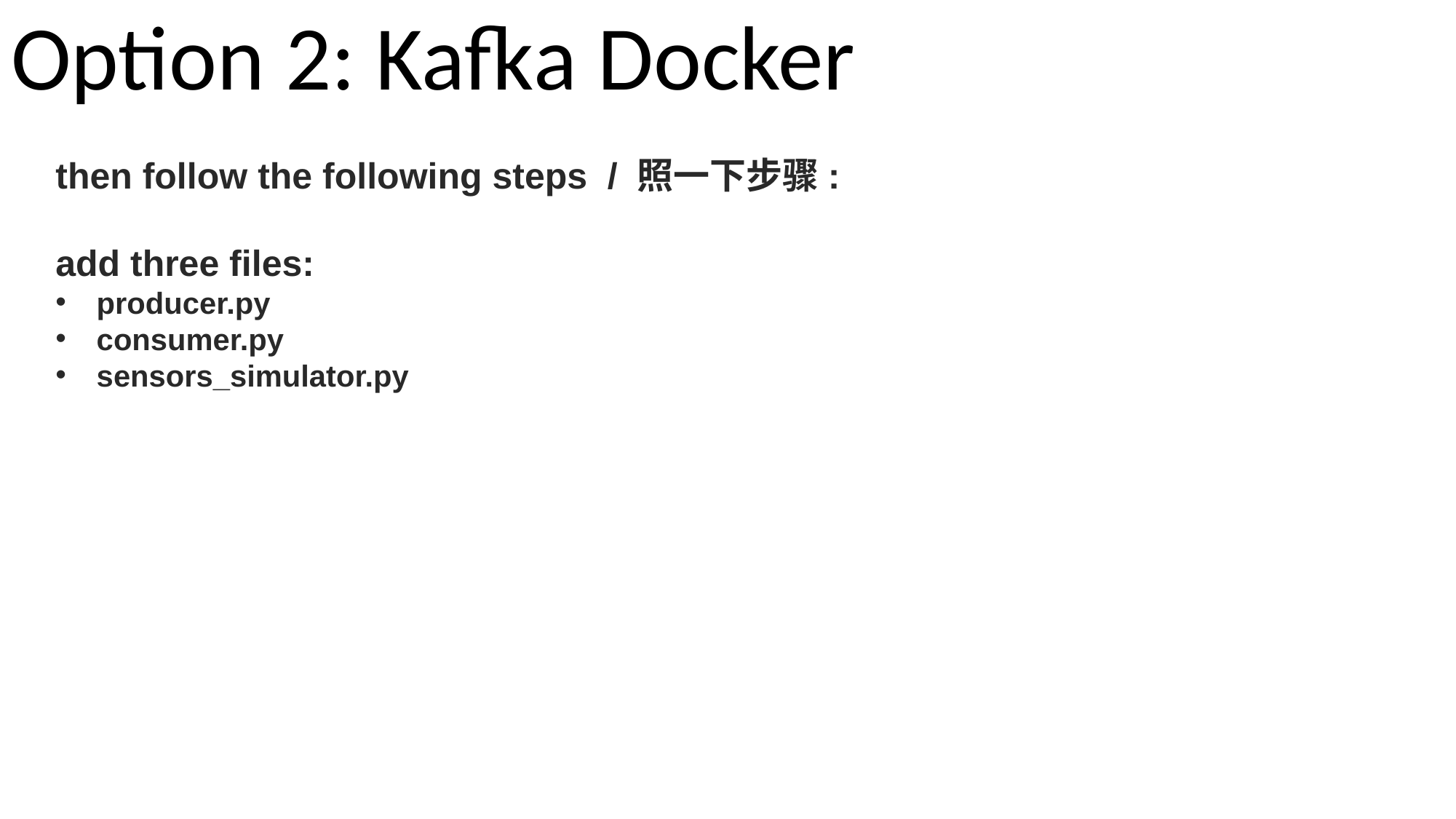

# Option 2: Kafka Docker
then follow the following steps  / 照一下步骤:

add three files:
producer.py
consumer.py
sensors_simulator.py